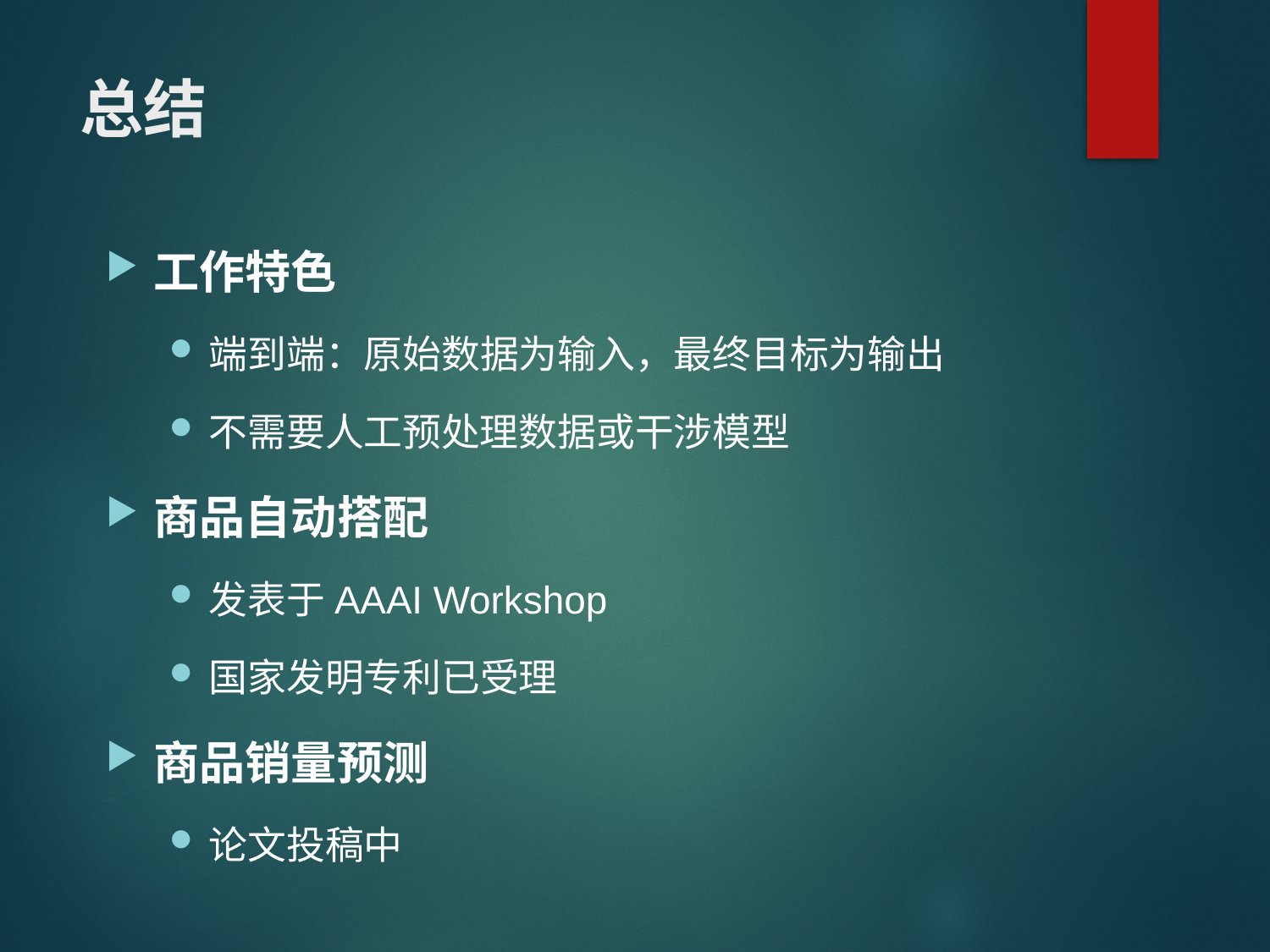

# 总结
工作特色
端到端：原始数据为输入，最终目标为输出
不需要人工预处理数据或干涉模型
商品自动搭配
发表于AAAI Workshop
国家发明专利已受理
商品销量预测
论文投稿中